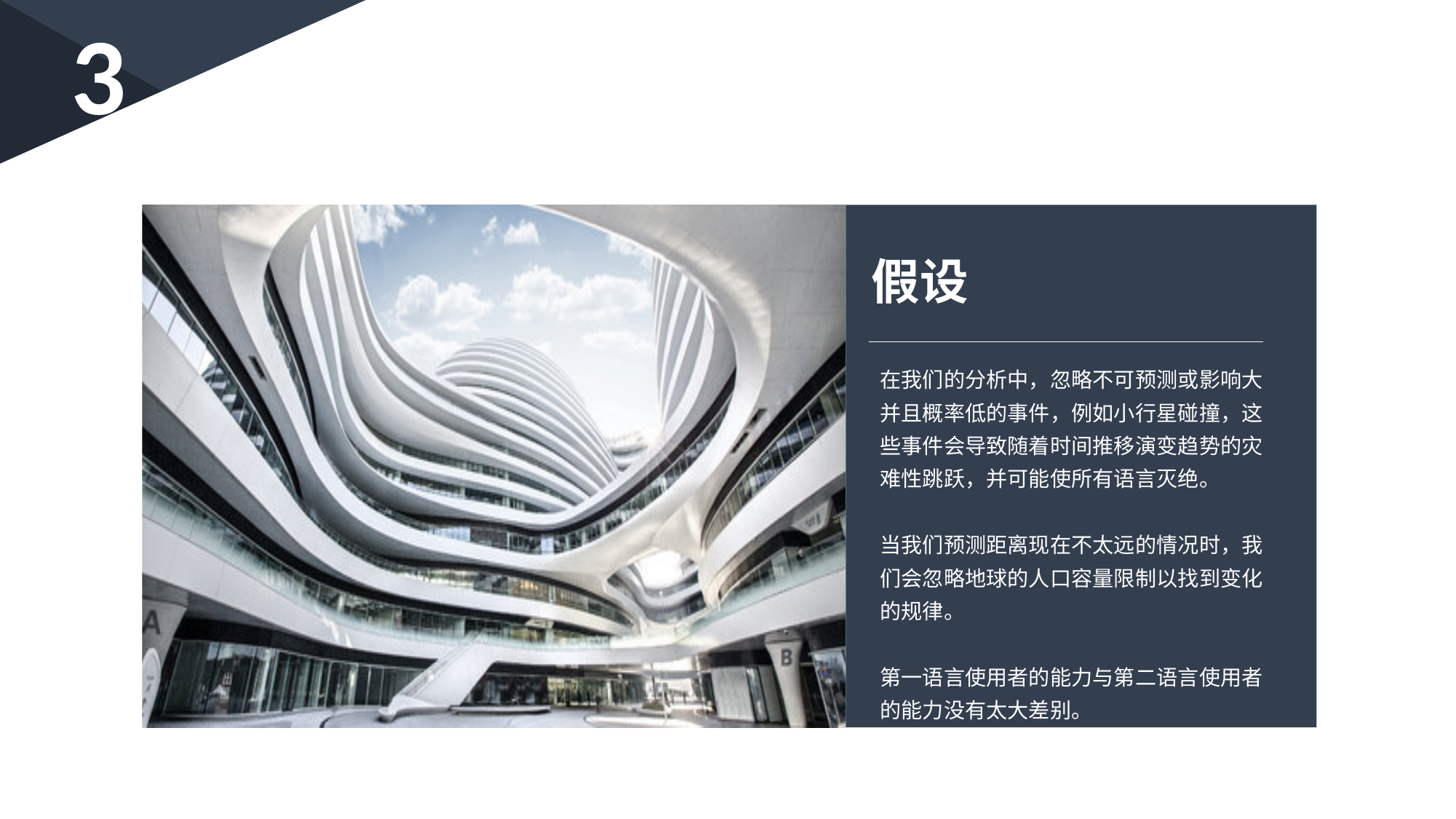

3

假设
在我们的分析中，忽略不可预测或影响大并且概率低的事件，例如小行星碰撞，这些事件会导致随着时间推移演变趋势的灾难性跳跃，并可能使所有语言灭绝。

当我们预测距离现在不太远的情况时，我们会忽略地球的人口容量限制以找到变化的规律。

第一语言使用者的能力与第二语言使用者的能力没有太大差别。